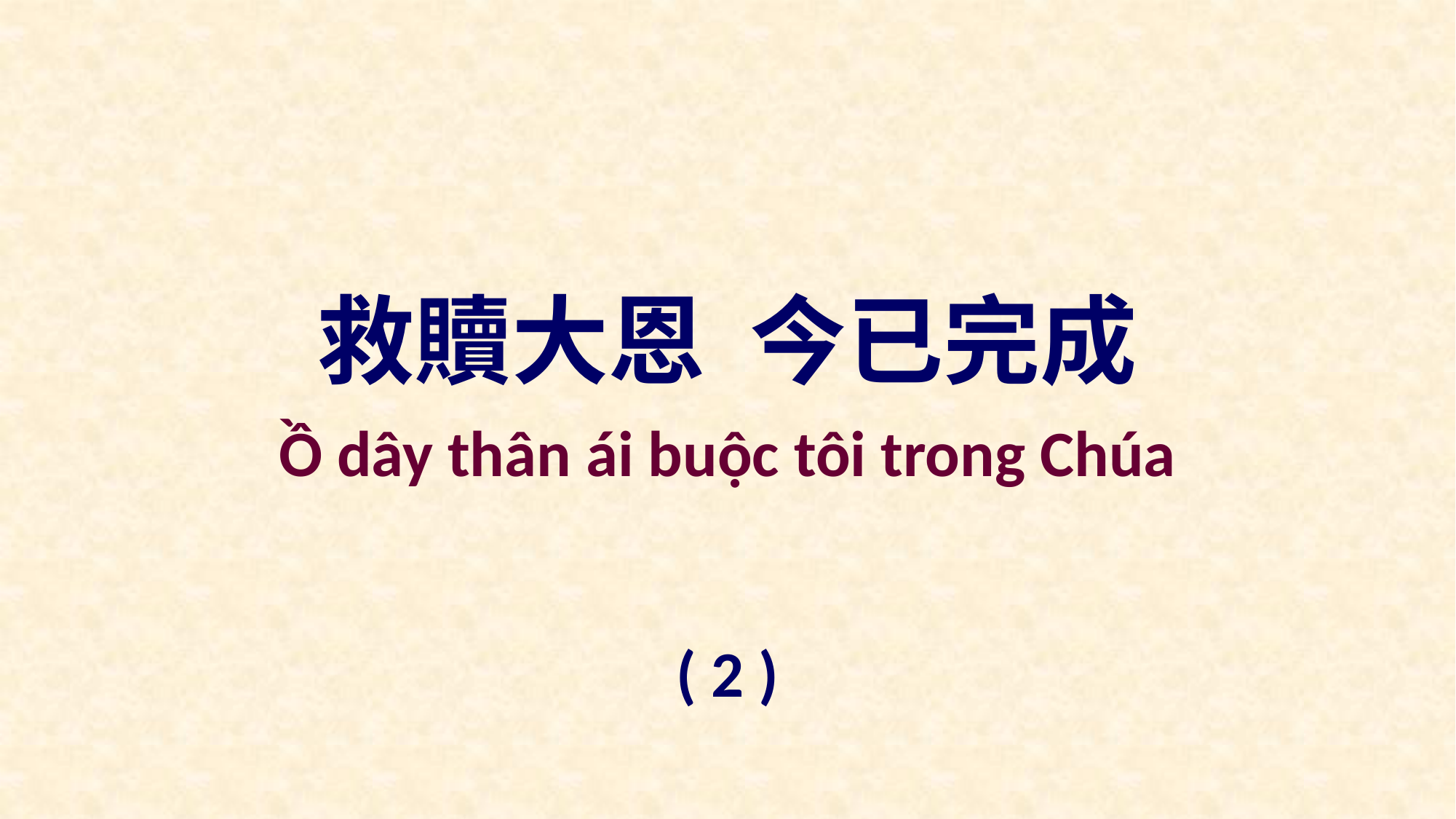

救贖大恩  今已完成
Ồ dây thân ái buộc tôi trong Chúa
( 2 )